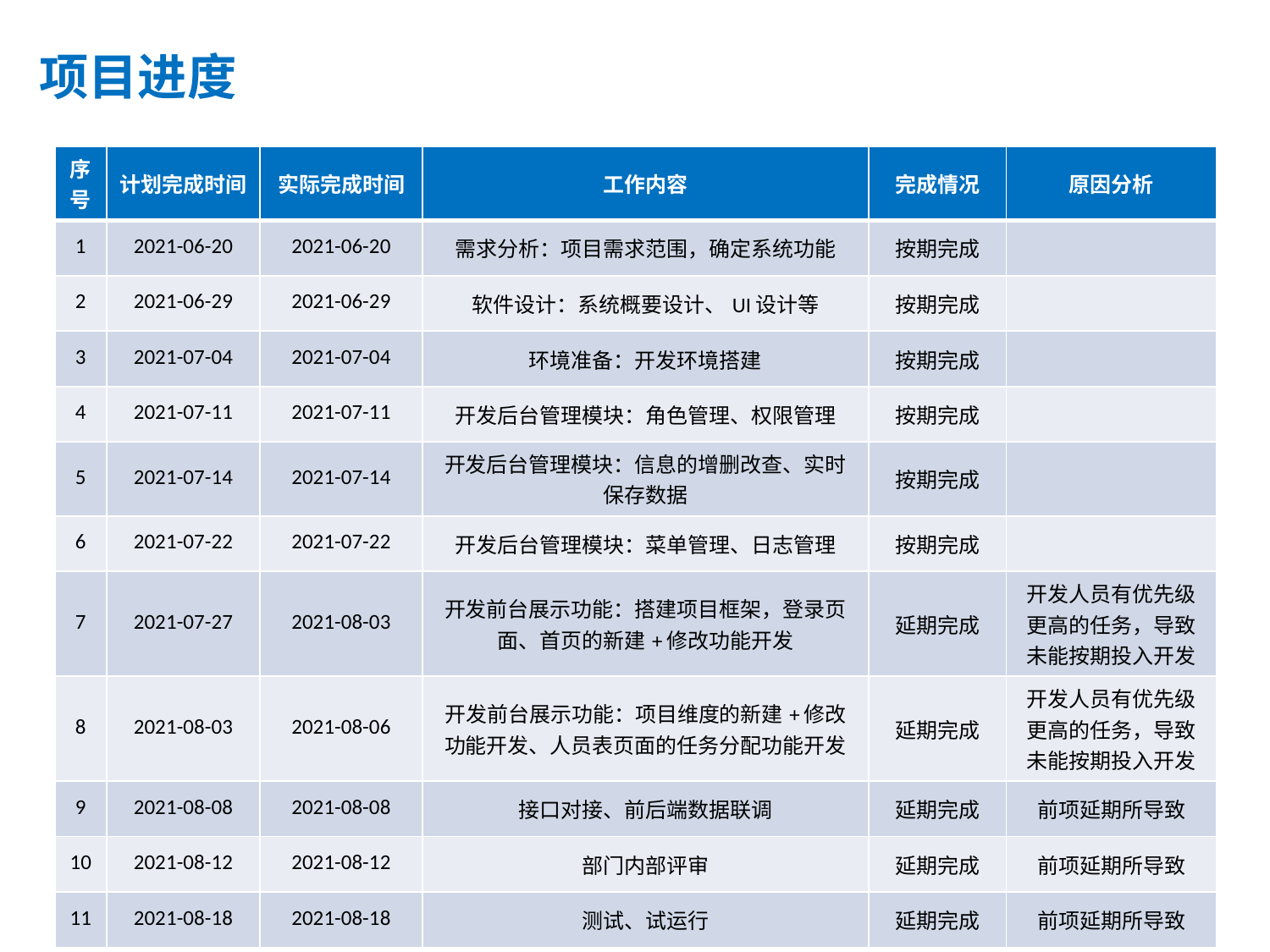

项目进度
| 序号 | 计划完成时间 | 实际完成时间 | 工作内容 | 完成情况 | 原因分析 |
| --- | --- | --- | --- | --- | --- |
| 1 | 2021-06-20 | 2021-06-20 | 需求分析：项目需求范围，确定系统功能 | 按期完成 |  |
| 2 | 2021-06-29 | 2021-06-29 | 软件设计：系统概要设计、UI设计等 | 按期完成 |  |
| 3 | 2021-07-04 | 2021-07-04 | 环境准备：开发环境搭建 | 按期完成 |  |
| 4 | 2021-07-11 | 2021-07-11 | 开发后台管理模块：角色管理、权限管理 | 按期完成 |  |
| 5 | 2021-07-14 | 2021-07-14 | 开发后台管理模块：信息的增删改查、实时保存数据 | 按期完成 |  |
| 6 | 2021-07-22 | 2021-07-22 | 开发后台管理模块：菜单管理、日志管理 | 按期完成 |  |
| 7 | 2021-07-27 | 2021-08-03 | 开发前台展示功能：搭建项目框架，登录页面、首页的新建+修改功能开发 | 延期完成 | 开发人员有优先级更高的任务，导致未能按期投入开发 |
| 8 | 2021-08-03 | 2021-08-06 | 开发前台展示功能：项目维度的新建+修改功能开发、人员表页面的任务分配功能开发 | 延期完成 | 开发人员有优先级更高的任务，导致未能按期投入开发 |
| 9 | 2021-08-08 | 2021-08-08 | 接口对接、前后端数据联调 | 延期完成 | 前项延期所导致 |
| 10 | 2021-08-12 | 2021-08-12 | 部门内部评审 | 延期完成 | 前项延期所导致 |
| 11 | 2021-08-18 | 2021-08-18 | 测试、试运行 | 延期完成 | 前项延期所导致 |